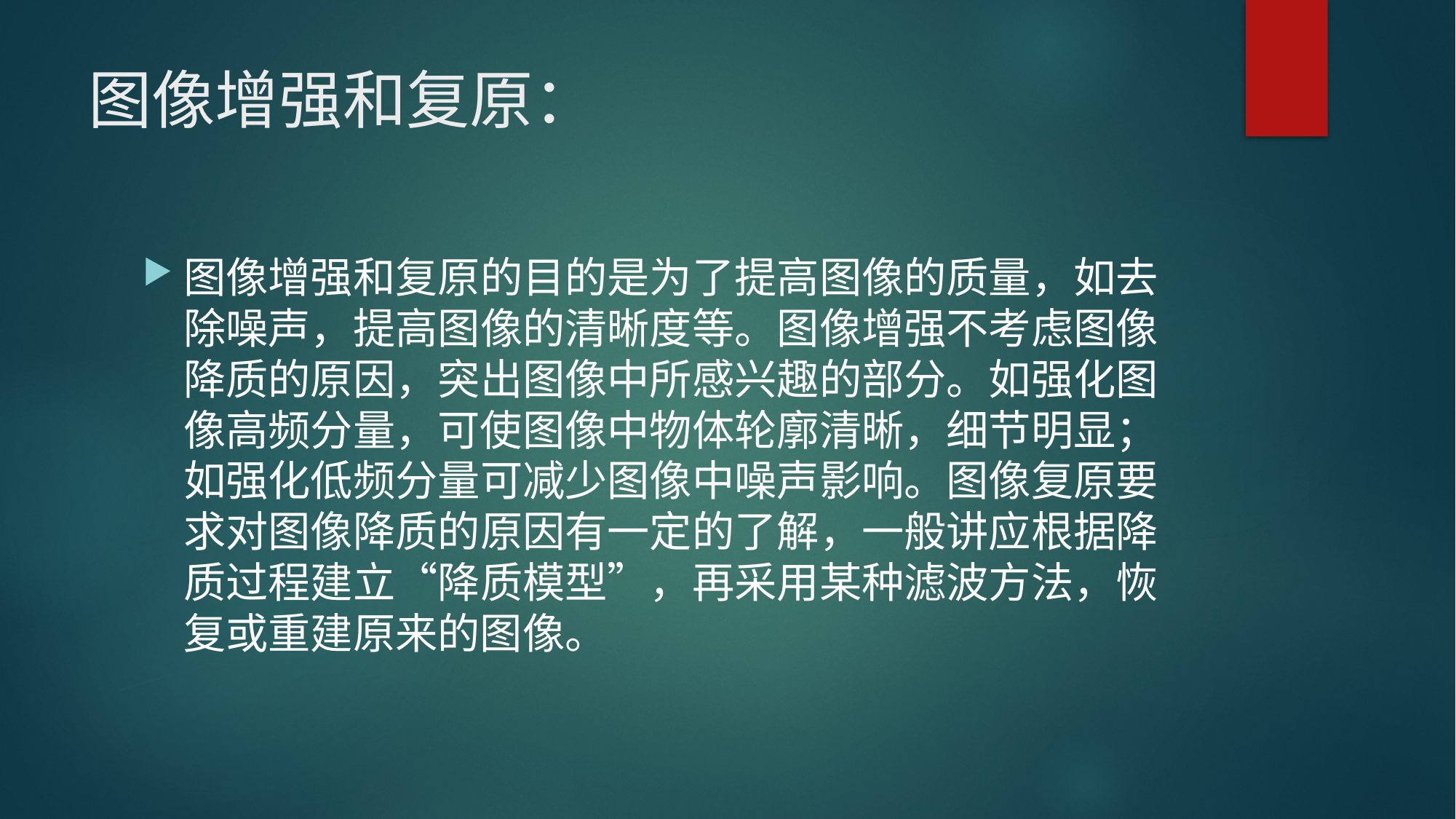

# 图像增强和复原：
图像增强和复原的目的是为了提高图像的质量，如去除噪声，提高图像的清晰度等。图像增强不考虑图像降质的原因，突出图像中所感兴趣的部分。如强化图像高频分量，可使图像中物体轮廓清晰，细节明显；如强化低频分量可减少图像中噪声影响。图像复原要求对图像降质的原因有一定的了解，一般讲应根据降质过程建立“降质模型”，再采用某种滤波方法，恢复或重建原来的图像。